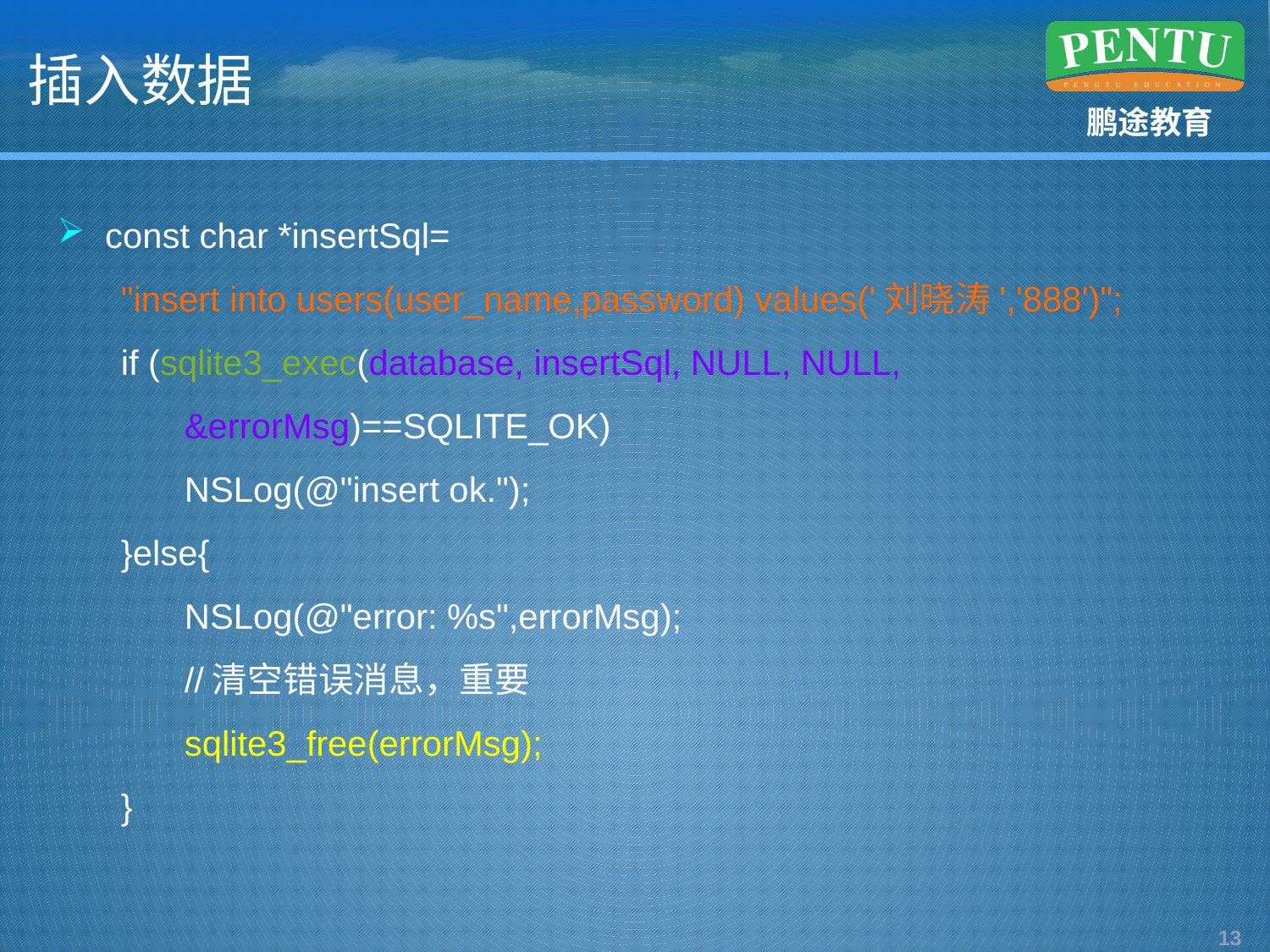

# 插入数据
const char *insertSql=
"insert into users(user_name,password) values('刘晓涛','888')";
if (sqlite3_exec(database, insertSql, NULL, NULL,
&errorMsg)==SQLITE_OK)
NSLog(@"insert ok.");
}else{
NSLog(@"error: %s",errorMsg);
//清空错误消息，重要
sqlite3_free(errorMsg);
}
13